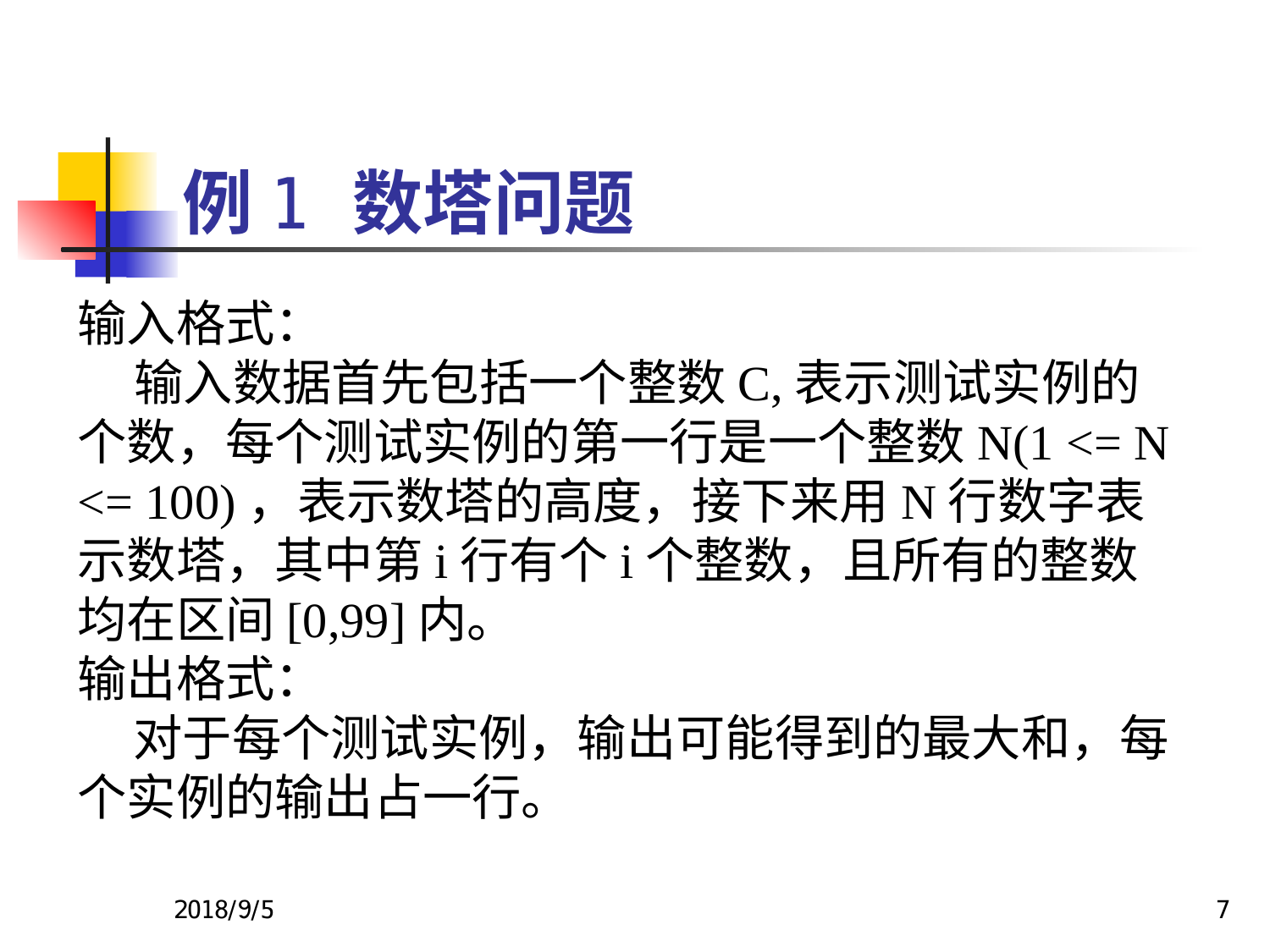

例1 数塔问题

输入格式：
    输入数据首先包括一个整数C,表示测试实例的个数，每个测试实例的第一行是一个整数N(1 <= N <= 100)，表示数塔的高度，接下来用N行数字表示数塔，其中第i行有个i个整数，且所有的整数均在区间[0,99]内。
输出格式：
    对于每个测试实例，输出可能得到的最大和，每个实例的输出占一行。
2018/9/5
7